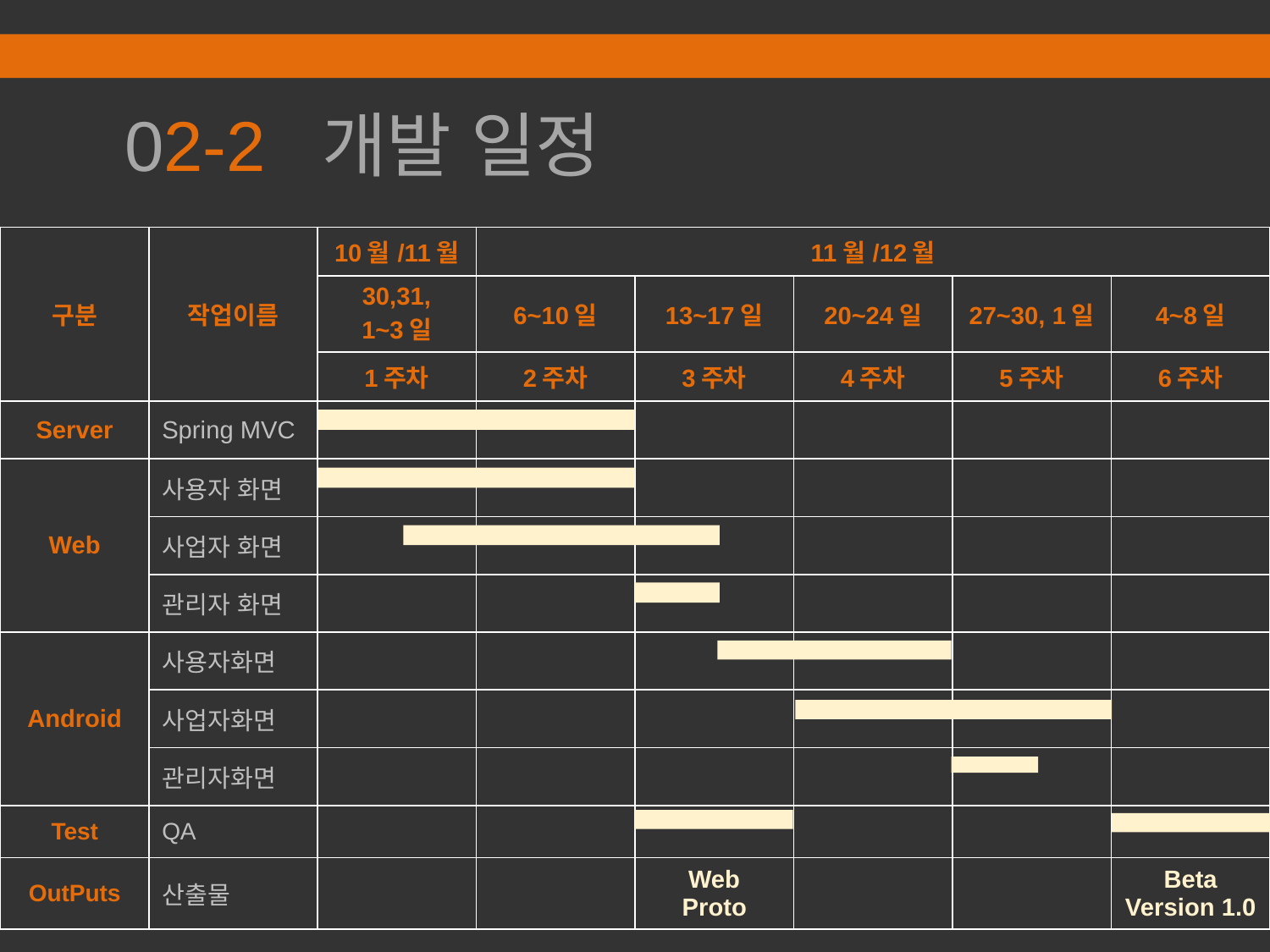

# 02-2  개발 일정
| 구분 | 작업이름 | 10월/11월 | 11월/12월 |  |  |  |  |
| --- | --- | --- | --- | --- | --- | --- | --- |
|  |  | 30,31, 1~3일 | 6~10일 | 13~17일 | 20~24일 | 27~30, 1일 | 4~8일 |
|  |  | 1주차 | 2주차 | 3주차 | 4주차 | 5주차 | 6주차 |
| Server | Spring MVC |  |  |  |  |  |  |
| Web | 사용자 화면 |  |  |  |  |  |  |
|  | 사업자 화면 |  |  |  |  |  |  |
|  | 관리자 화면 |  |  |  |  |  |  |
| Android | 사용자화면 |  |  |  |  |  |  |
|  | 사업자화면 |  |  |  |  |  |  |
|  | 관리자화면 |  |  |  |  |  |  |
| Test | QA |  |  |  |  |  |  |
| OutPuts | 산출물 |  |  | Web Proto |  |  | Beta Version 1.0 |